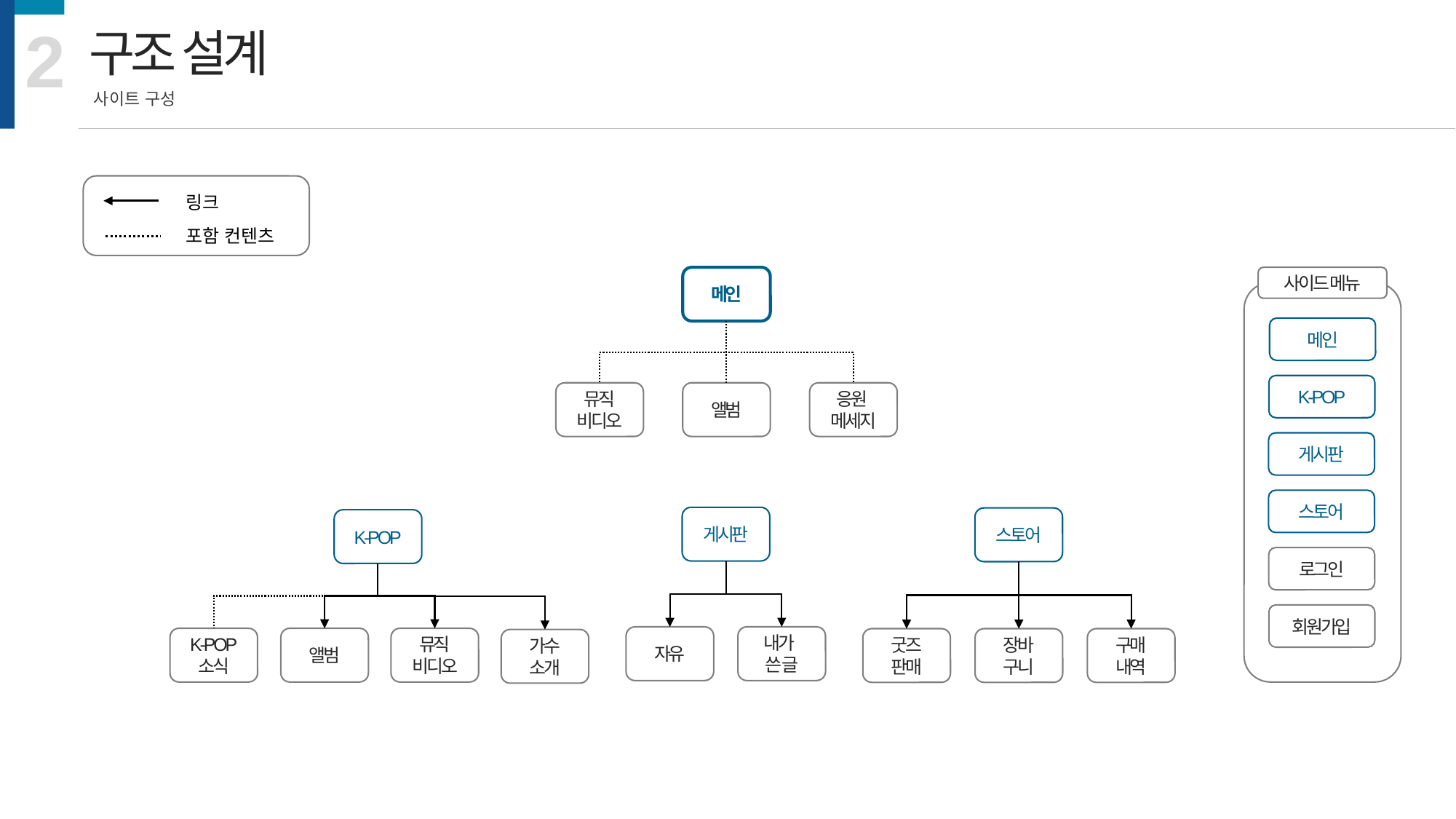

2
구조 설계
사이트 구성

링크
포함 컨텐츠
사이드 메뉴

메인
K-POP
게시판
스토어
로그인
회원가입
메인
뮤직
비디오
응원
메세지
앨범
게시판
내가
쓴 글
자유
스토어
굿즈
판매
장바
구니
구매
내역
K-POP
K-POP
소식
뮤직
비디오
앨범
가수
소개